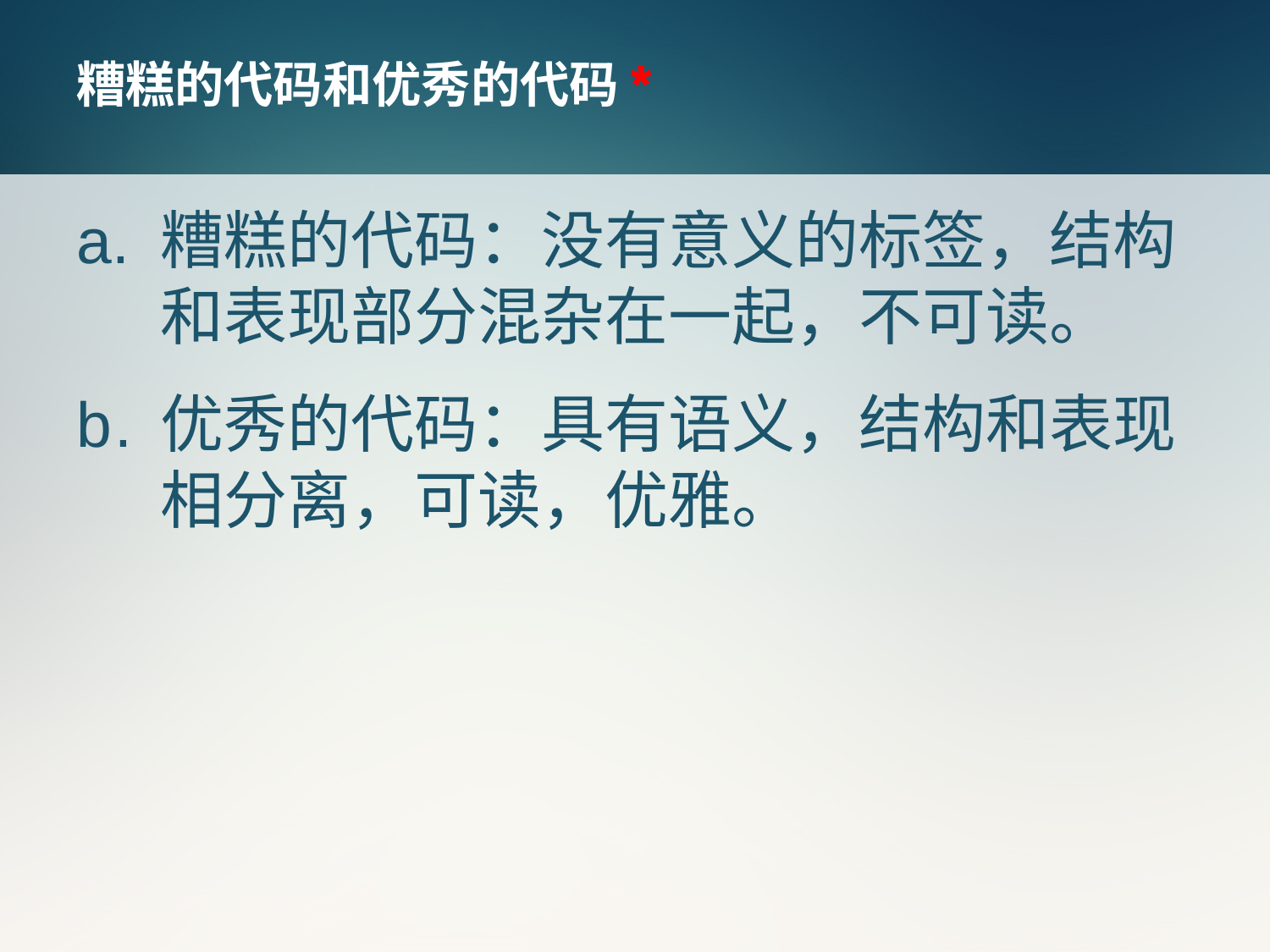

# 糟糕的代码和优秀的代码*
糟糕的代码：没有意义的标签，结构和表现部分混杂在一起，不可读。
优秀的代码：具有语义，结构和表现相分离，可读，优雅。